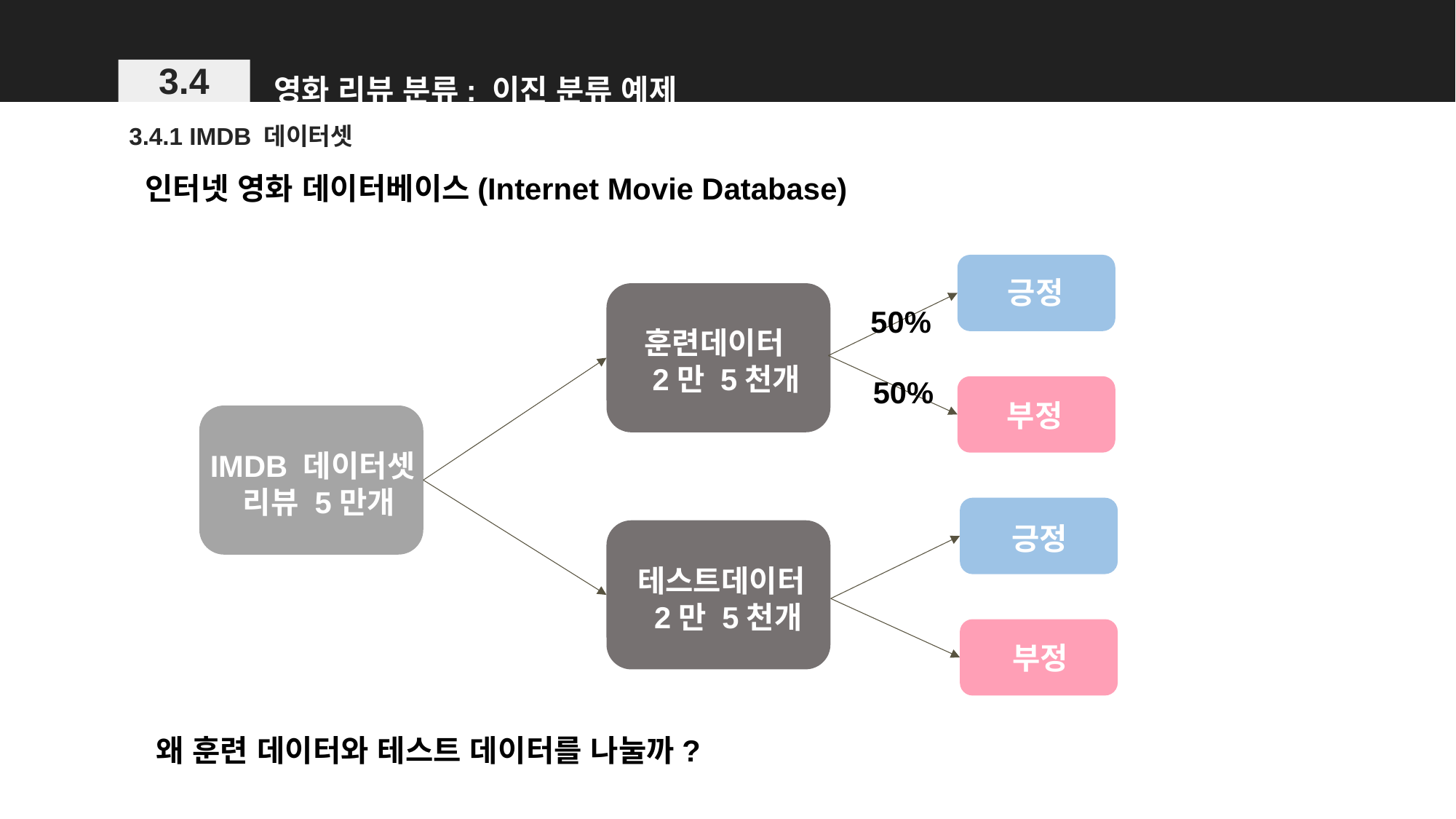

영화 리뷰 분류: 이진 분류 예제
3.4

3.4.1 IMDB 데이터셋

인터넷 영화 데이터베이스(Internet Movie Database)

긍정
50%
훈련데이터
 2만 5천개
50%
부정
IMDB 데이터셋
   리뷰 5만개

긍정
테스트데이터
  2만 5천개
부정
왜 훈련 데이터와 테스트 데이터를 나눌까?